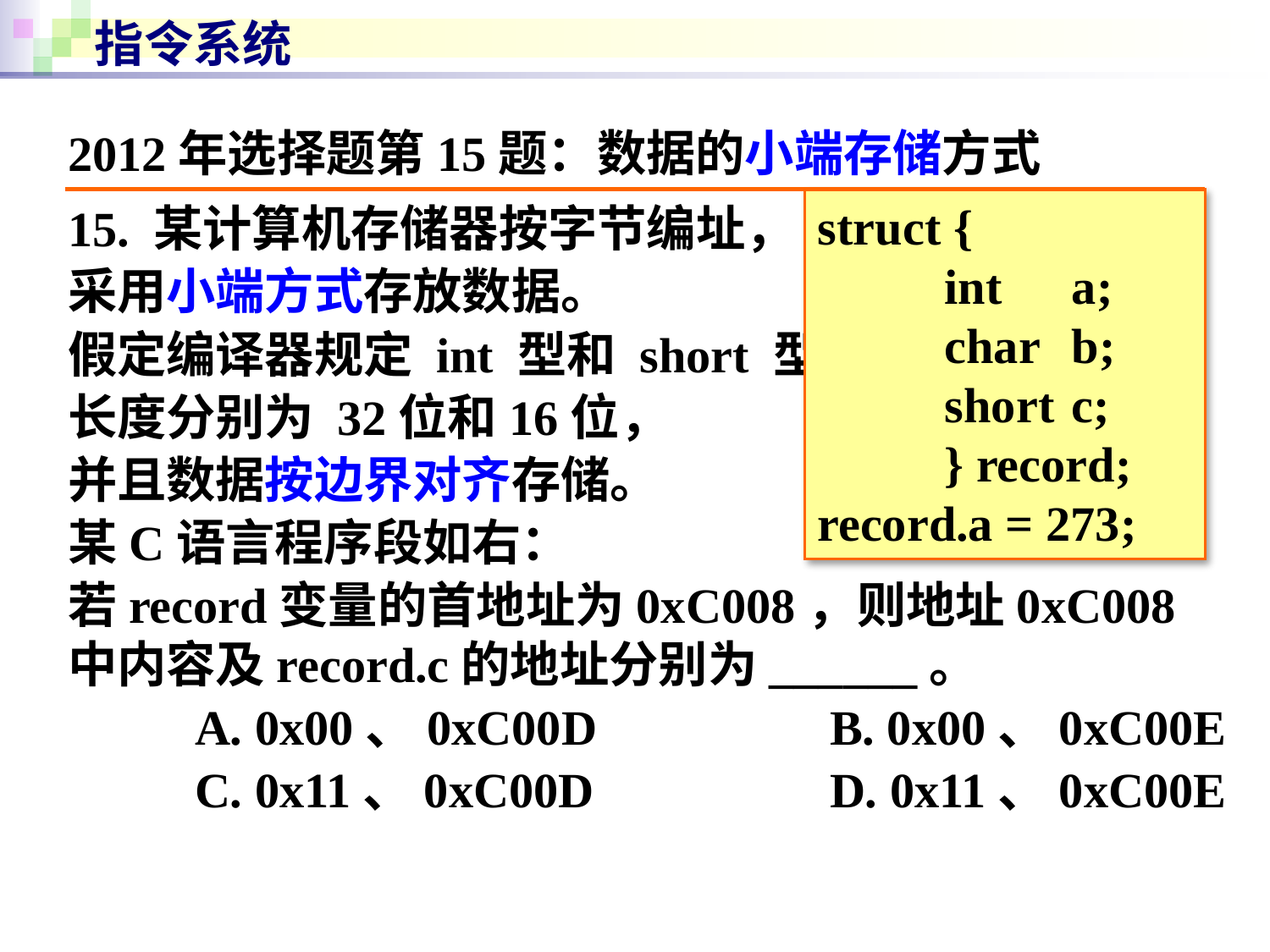

# 指令系统
2012年选择题第15题：数据的小端存储方式
15. 某计算机存储器按字节编址，
采用小端方式存放数据。
假定编译器规定 int 型和 short 型
长度分别为 32位和16位，
并且数据按边界对齐存储。
某C语言程序段如右：
若record变量的首地址为0xC008，则地址0xC008中内容及record.c的地址分别为______。
	A. 0x00、0xC00D		B. 0x00、0xC00E
	C. 0x11、0xC00D		D. 0x11、0xC00E
struct {
	int	a;
	char	b;
	short	c;
	} record;
record.a = 273;
45